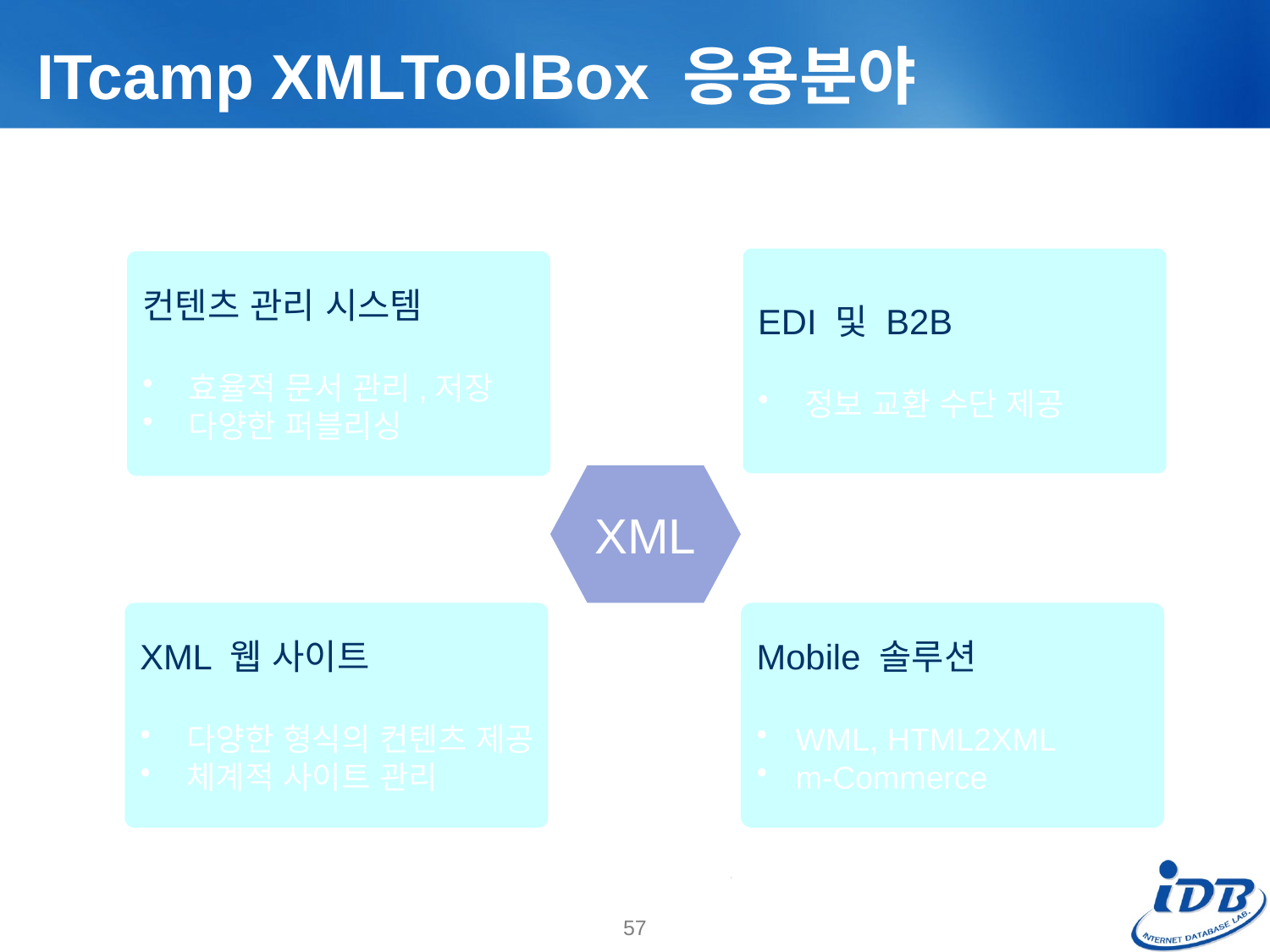

# ITcamp XMLToolBox 응용분야
EDI 및 B2B

 정보 교환 수단 제공
컨텐츠 관리 시스템

 효율적 문서 관리,저장
 다양한 퍼블리싱
XML
XML 웹 사이트

 다양한 형식의 컨텐츠 제공
 체계적 사이트 관리
Mobile 솔루션

 WML, HTML2XML
 m-Commerce
57